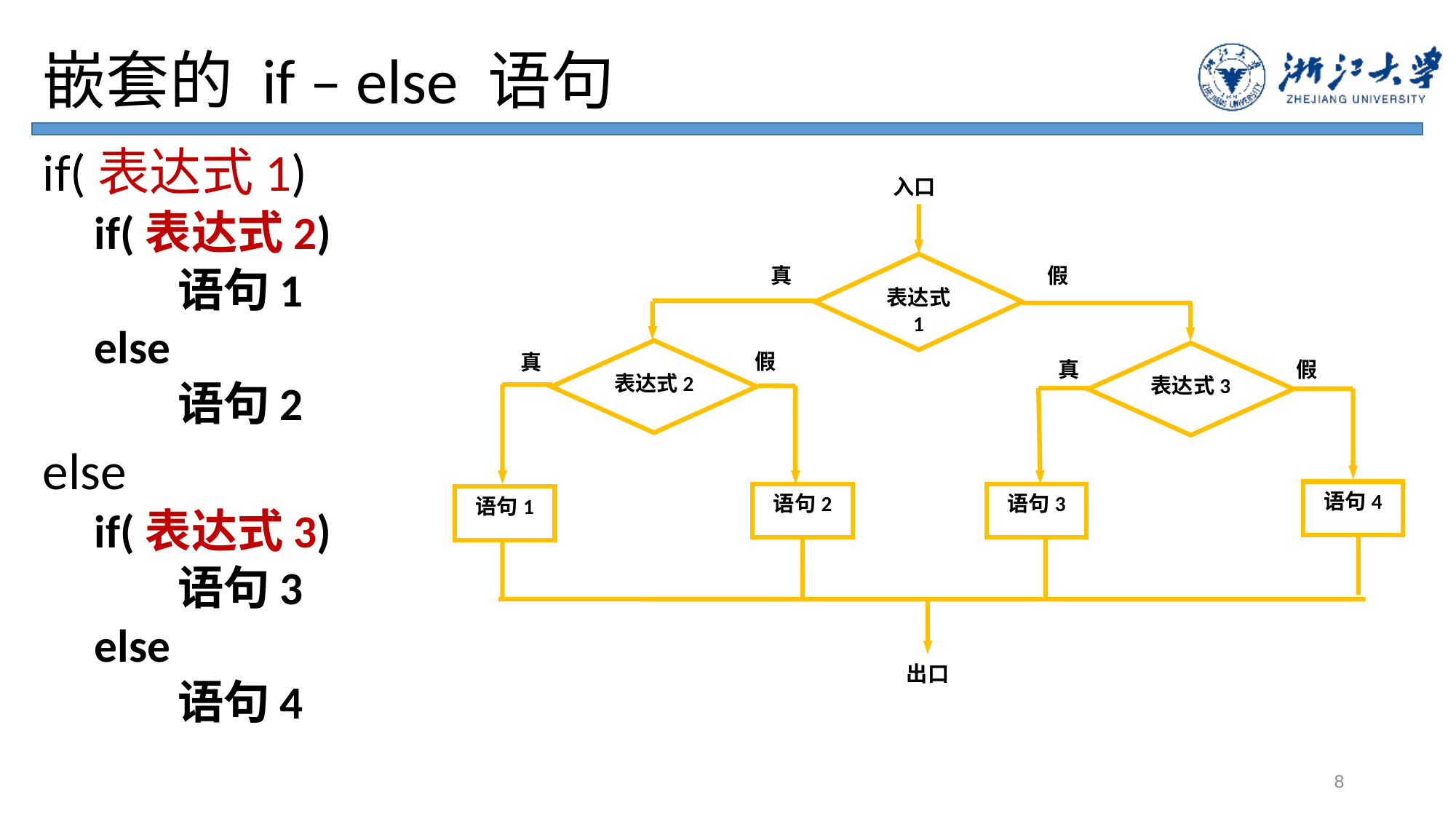

# 嵌套的 if – else 语句
if(表达式1)
if(表达式2)
       语句1
else
       语句2
else
if(表达式3)
       语句3
else
       语句4
入口

表达式 1
真
假

表达式2
假
真
表达式3
真
假

语句4
语句2
语句3
语句1

出口
8